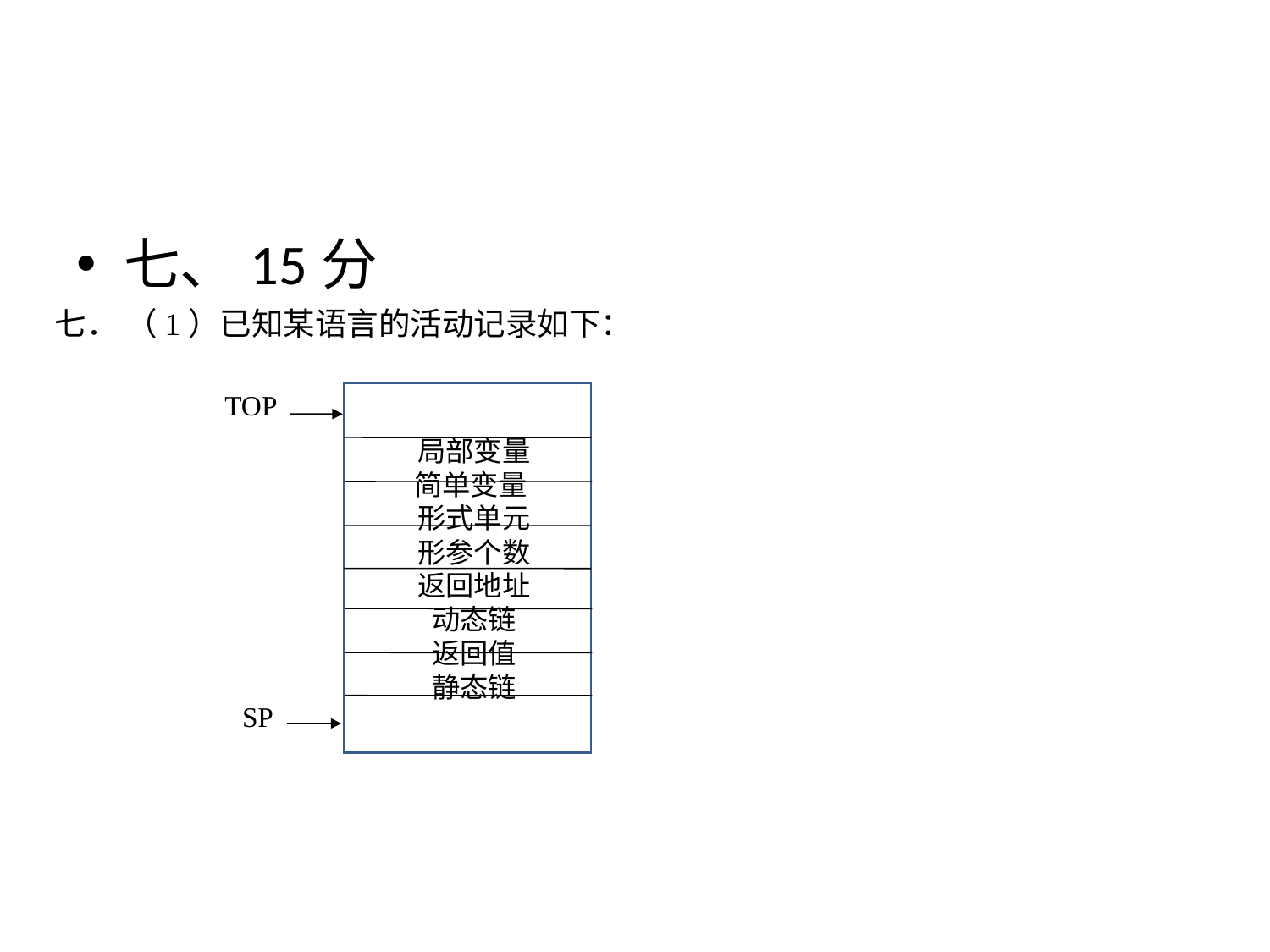

#
七、15分

 七． （1）已知某语言的活动记录如下：

TOP
 局部变量
 简单变量
 形式单元
 形参个数
 返回地址
 动态链
 返回值
 静态链

SP